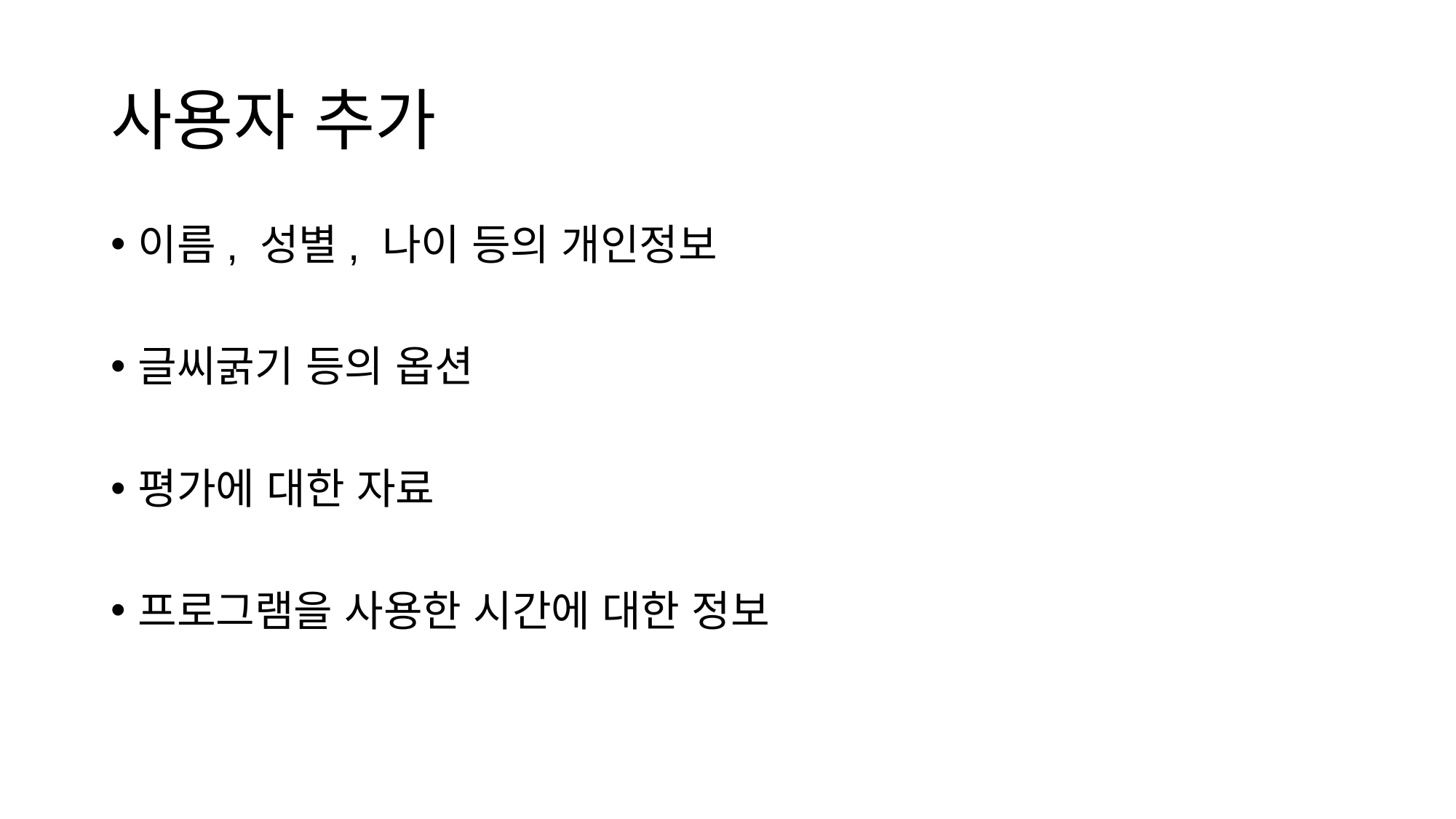

# 사용자 추가
이름, 성별, 나이 등의 개인정보

글씨굵기 등의 옵션

평가에 대한 자료

프로그램을 사용한 시간에 대한 정보